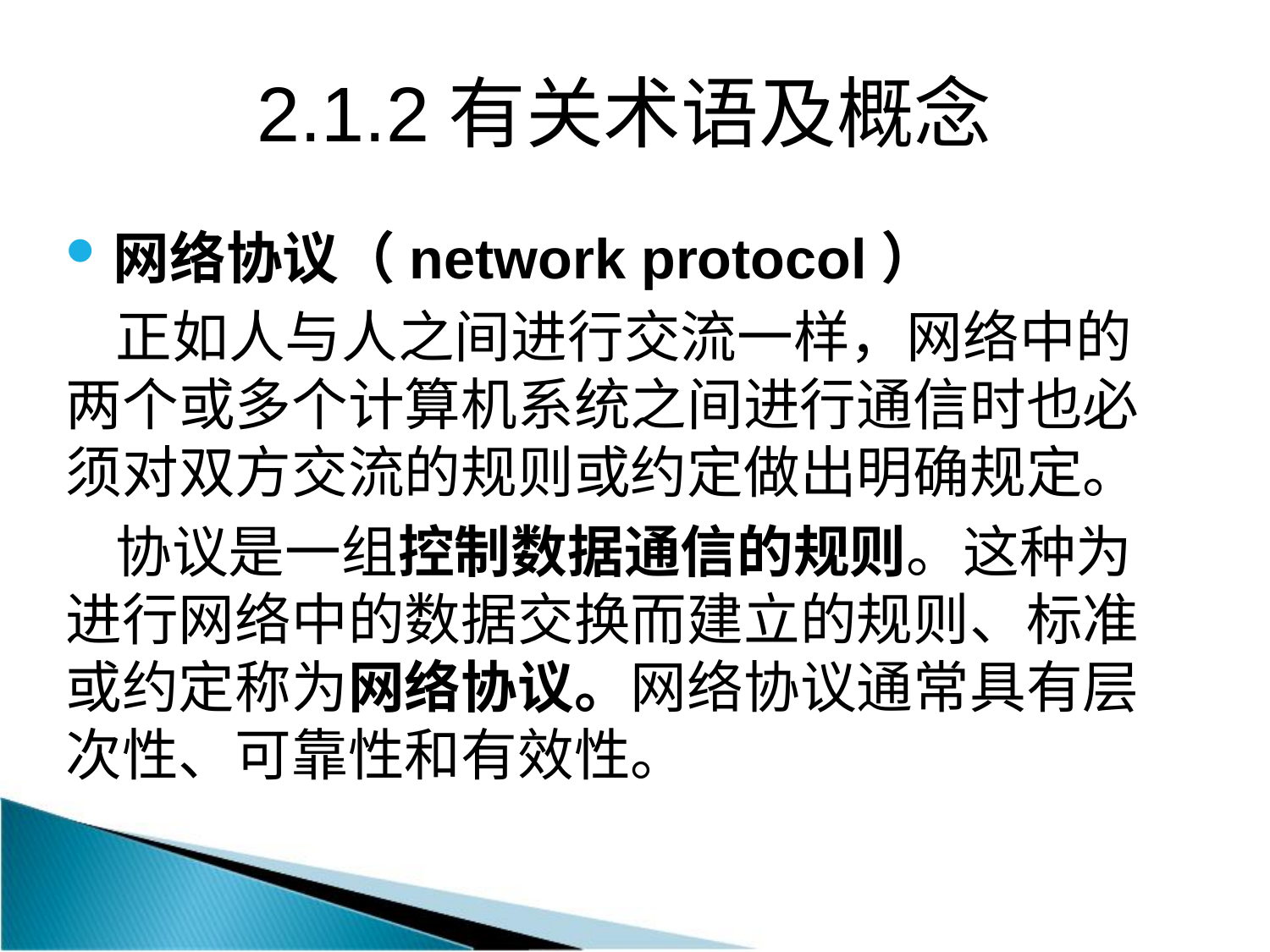

# 2.1.2有关术语及概念
网络协议（network protocol）
正如人与人之间进行交流一样，网络中的两个或多个计算机系统之间进行通信时也必须对双方交流的规则或约定做出明确规定。
协议是一组控制数据通信的规则。这种为进行网络中的数据交换而建立的规则、标准或约定称为网络协议。网络协议通常具有层次性、可靠性和有效性。